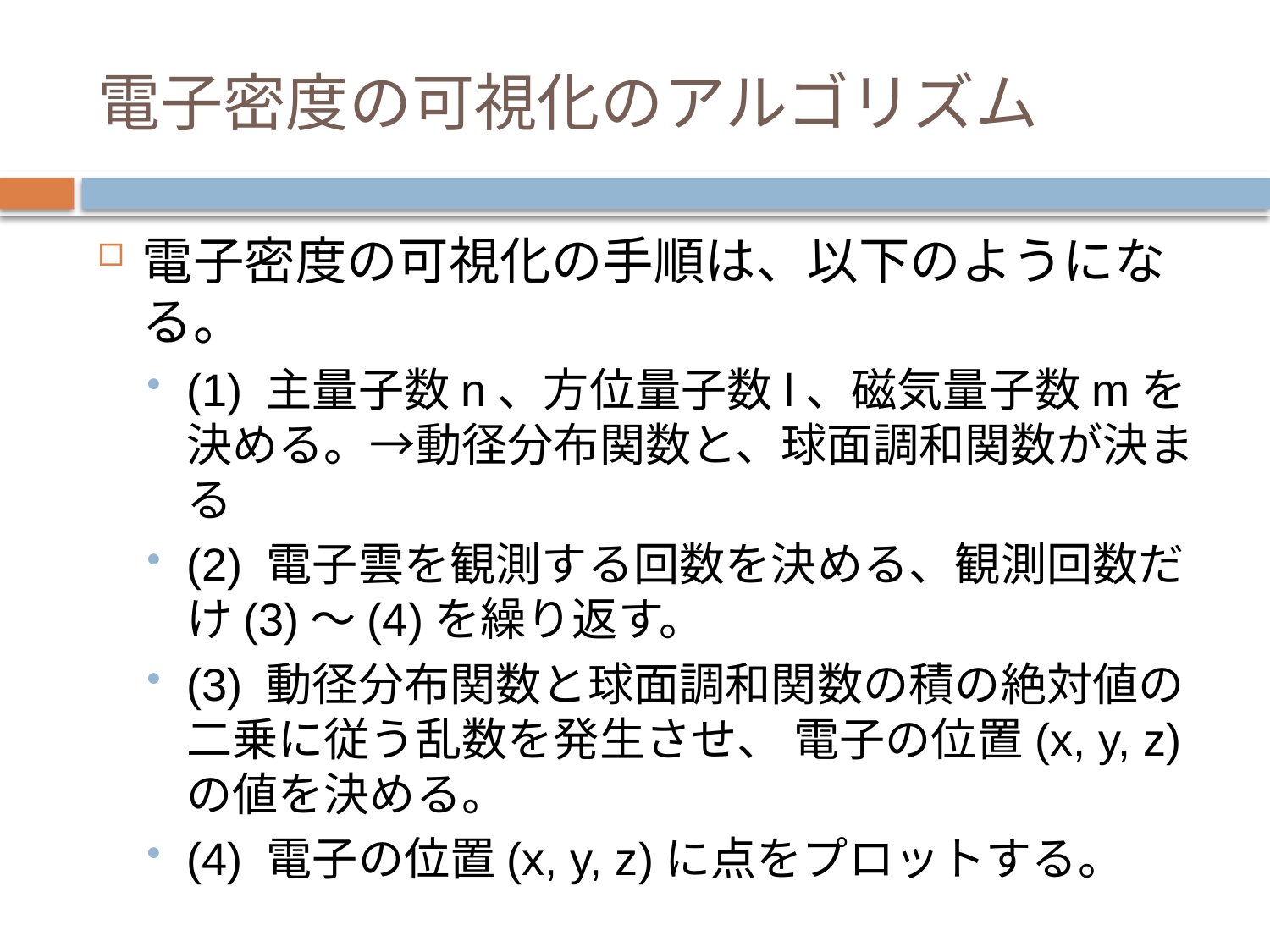

# 電子密度の可視化のアルゴリズム
電子密度の可視化の手順は、以下のようになる。
(1) 主量子数n、方位量子数l、磁気量子数mを決める。→動径分布関数と、球面調和関数が決まる
(2) 電子雲を観測する回数を決める、観測回数だけ(3)～(4)を繰り返す。
(3) 動径分布関数と球面調和関数の積の絶対値の二乗に従う乱数を発生させ、 電子の位置(x, y, z)の値を決める。
(4) 電子の位置(x, y, z)に点をプロットする。